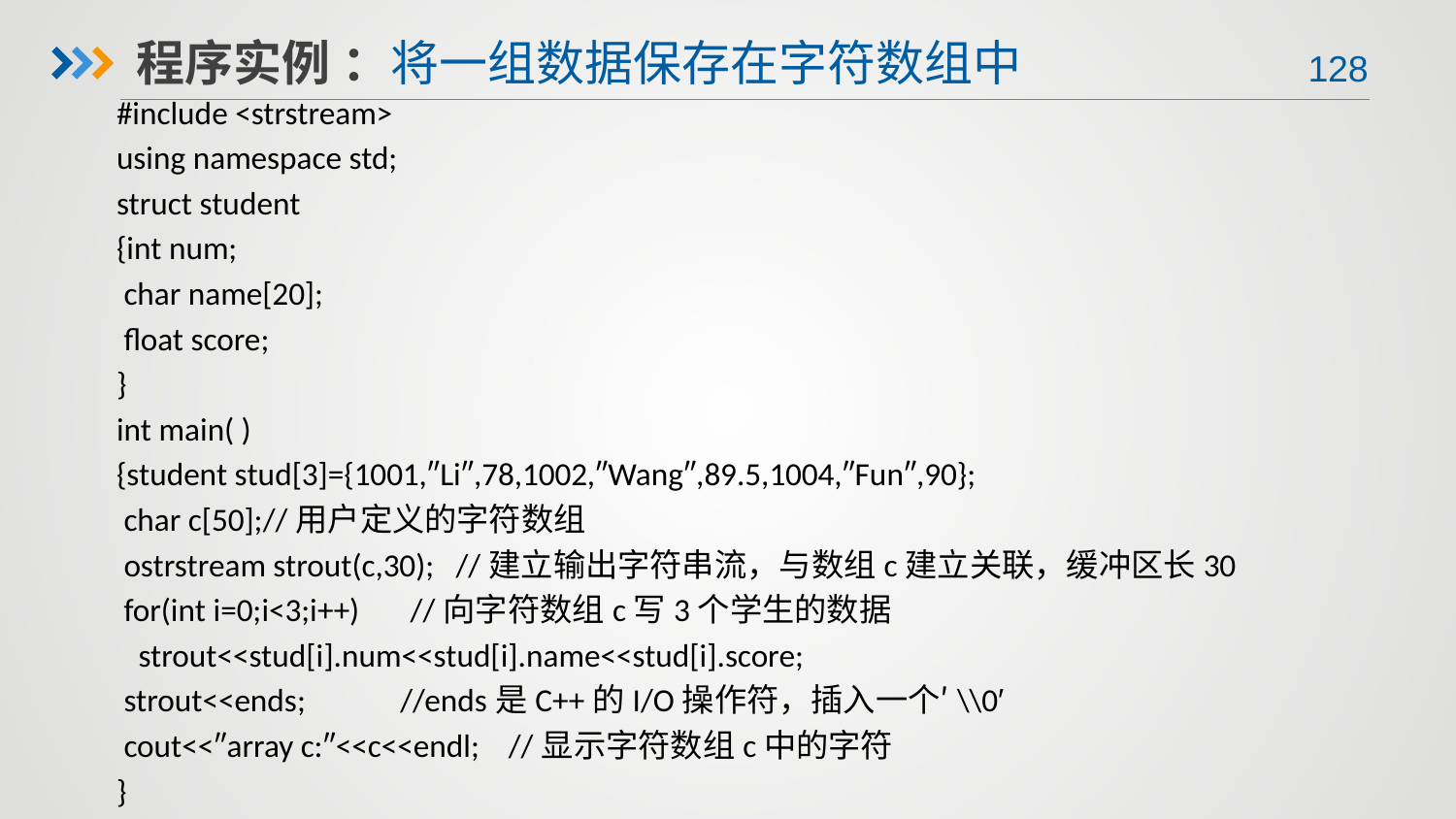

程序实例 ：将一组数据保存在字符数组中
#include <strstream>
using namespace std;
struct student
{int num;
 char name[20];
 float score;
}
int main( )
{student stud[3]={1001,″Li″,78,1002,″Wang″,89.5,1004,″Fun″,90};
 char c[50];//用户定义的字符数组
 ostrstream strout(c,30);   //建立输出字符串流，与数组c建立关联，缓冲区长30
 for(int i=0;i<3;i++)       //向字符数组c写3个学生的数据
   strout<<stud[i].num<<stud[i].name<<stud[i].score;
 strout<<ends;             //ends是C++的I/O操作符，插入一个′\\0′
 cout<<″array c:″<<c<<endl;    //显示字符数组c中的字符
}